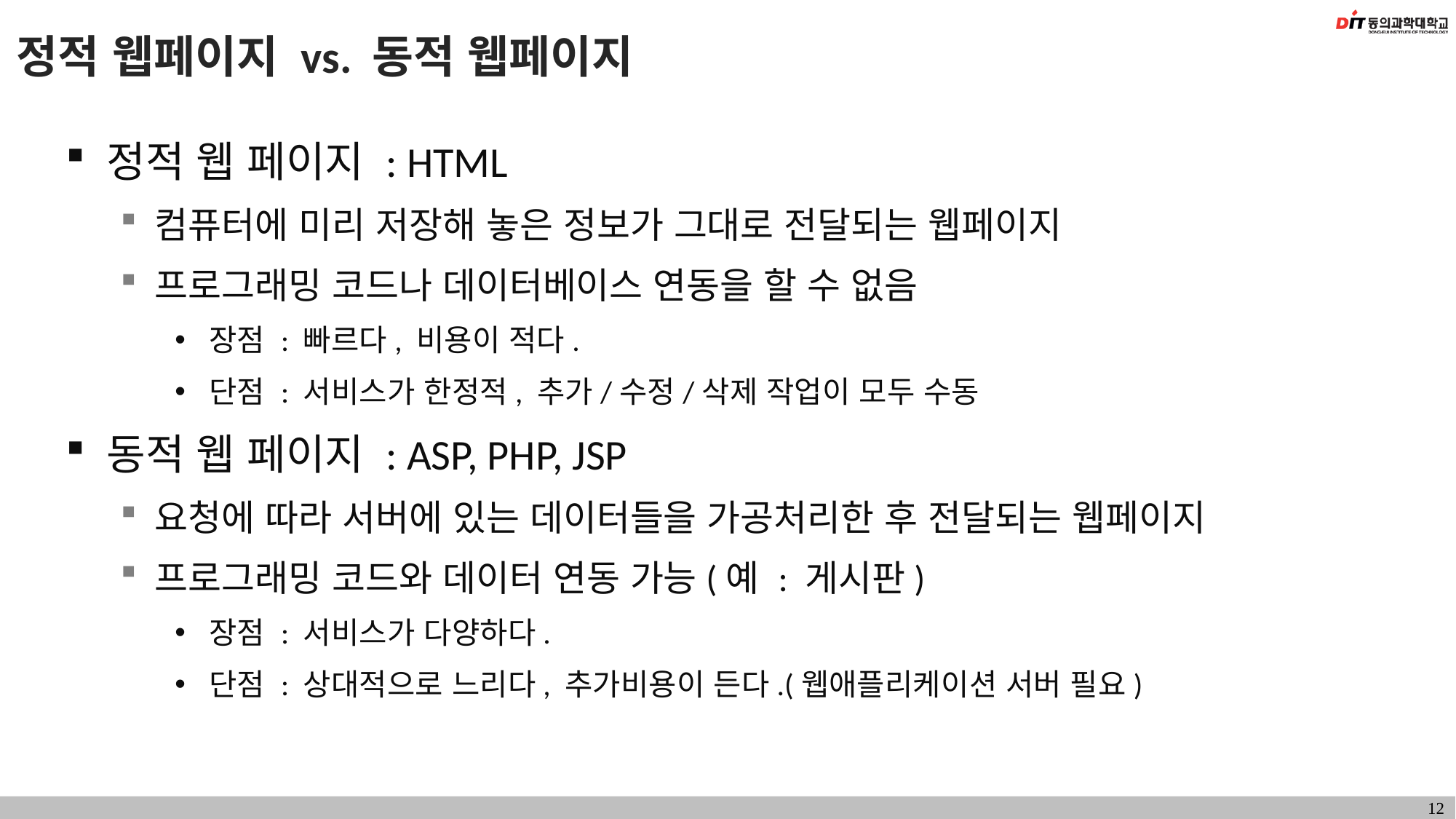

# 정적 웹페이지 vs. 동적 웹페이지
정적 웹 페이지 : HTML
컴퓨터에 미리 저장해 놓은 정보가 그대로 전달되는 웹페이지
프로그래밍 코드나 데이터베이스 연동을 할 수 없음
장점 : 빠르다, 비용이 적다.
단점 : 서비스가 한정적, 추가/수정/삭제 작업이 모두 수동
동적 웹 페이지 : ASP, PHP, JSP
요청에 따라 서버에 있는 데이터들을 가공처리한 후 전달되는 웹페이지
프로그래밍 코드와 데이터 연동 가능(예 : 게시판)
장점 : 서비스가 다양하다.
단점 : 상대적으로 느리다, 추가비용이 든다.(웹애플리케이션 서버 필요)

12